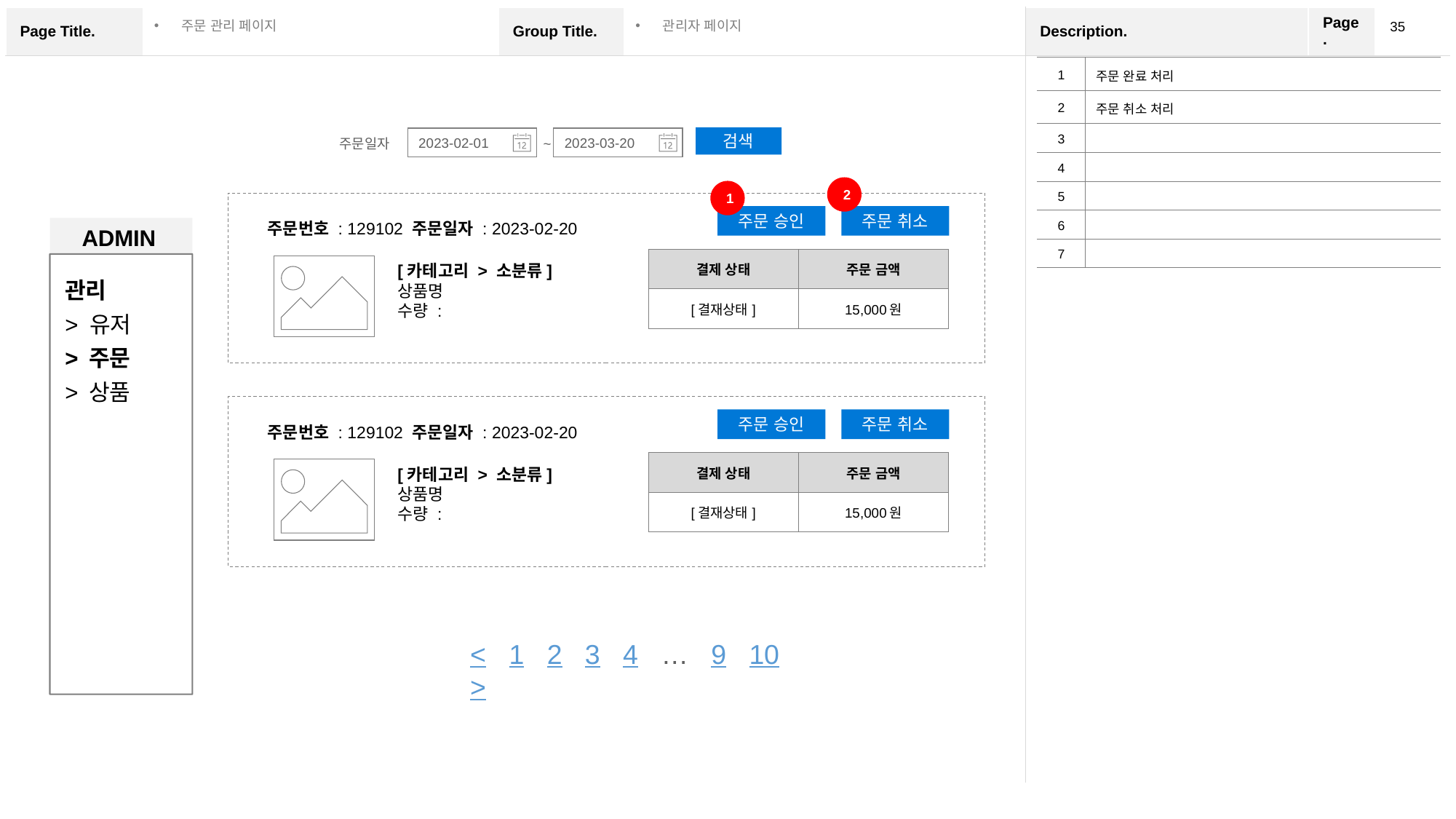

35
주문 관리 페이지
관리자 페이지
| 1 | 주문 완료 처리 |
| --- | --- |
| 2 | 주문 취소 처리 |
| 3 |  |
| 4 |  |
| 5 |  |
| 6 |  |
| 7 |  |
검색
주문일자
2023-02-01

2023-03-20

~
2
1

주문 승인
주문 취소
주문번호 : 129102 주문일자 : 2023-02-20

ADMIN
| 결제 상태 | 주문 금액 |
| --- | --- |
| [결재상태] | 15,000원 |

[카테고리 > 소분류]
상품명
수량 :

관리
> 유저
> 주문
> 상품

주문 승인
주문 취소
주문번호 : 129102 주문일자 : 2023-02-20
| 결제 상태 | 주문 금액 |
| --- | --- |
| [결재상태] | 15,000원 |
[카테고리 > 소분류]
상품명
수량 :

<   1   2   3   4   …   9   10   >